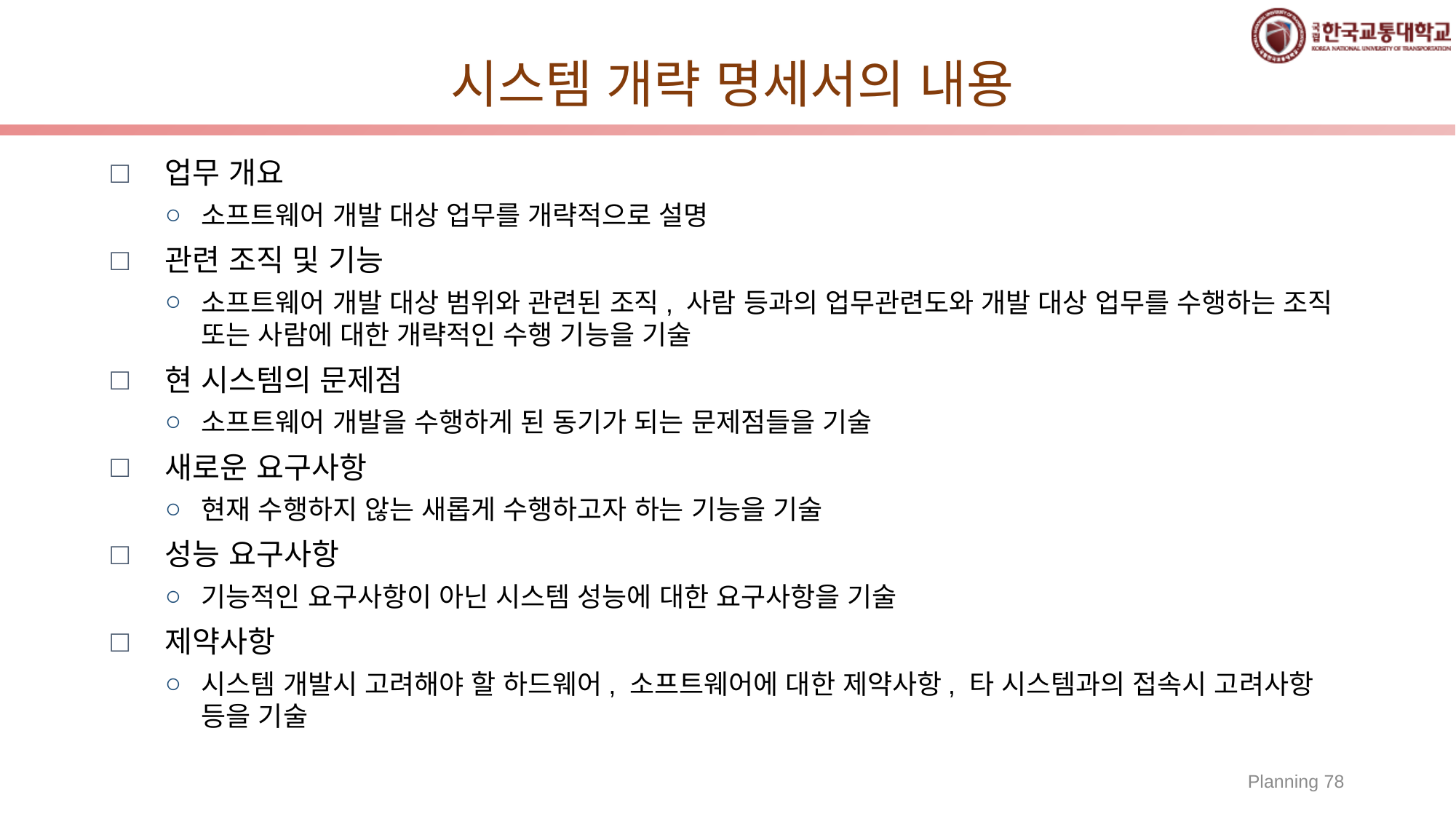

# 시스템 개략 명세서의 내용
업무 개요
소프트웨어 개발 대상 업무를 개략적으로 설명
관련 조직 및 기능
소프트웨어 개발 대상 범위와 관련된 조직, 사람 등과의 업무관련도와 개발 대상 업무를 수행하는 조직 또는 사람에 대한 개략적인 수행 기능을 기술
현 시스템의 문제점
소프트웨어 개발을 수행하게 된 동기가 되는 문제점들을 기술
새로운 요구사항
현재 수행하지 않는 새롭게 수행하고자 하는 기능을 기술
성능 요구사항
기능적인 요구사항이 아닌 시스템 성능에 대한 요구사항을 기술
제약사항
시스템 개발시 고려해야 할 하드웨어, 소프트웨어에 대한 제약사항, 타 시스템과의 접속시 고려사항 등을 기술
Planning 78